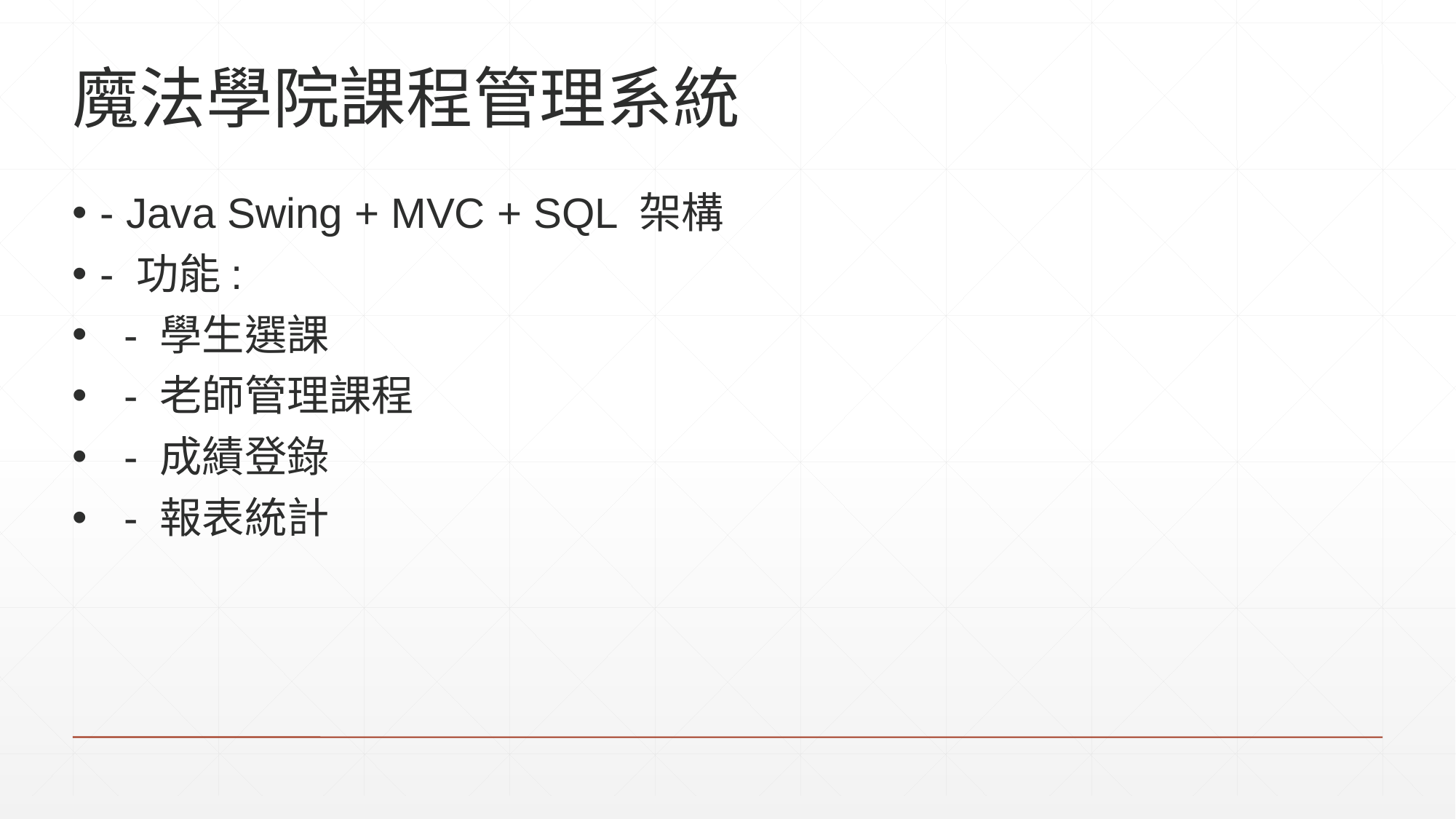

# 魔法學院課程管理系統
- Java Swing + MVC + SQL 架構
- 功能:
  - 學生選課
  - 老師管理課程
  - 成績登錄
  - 報表統計